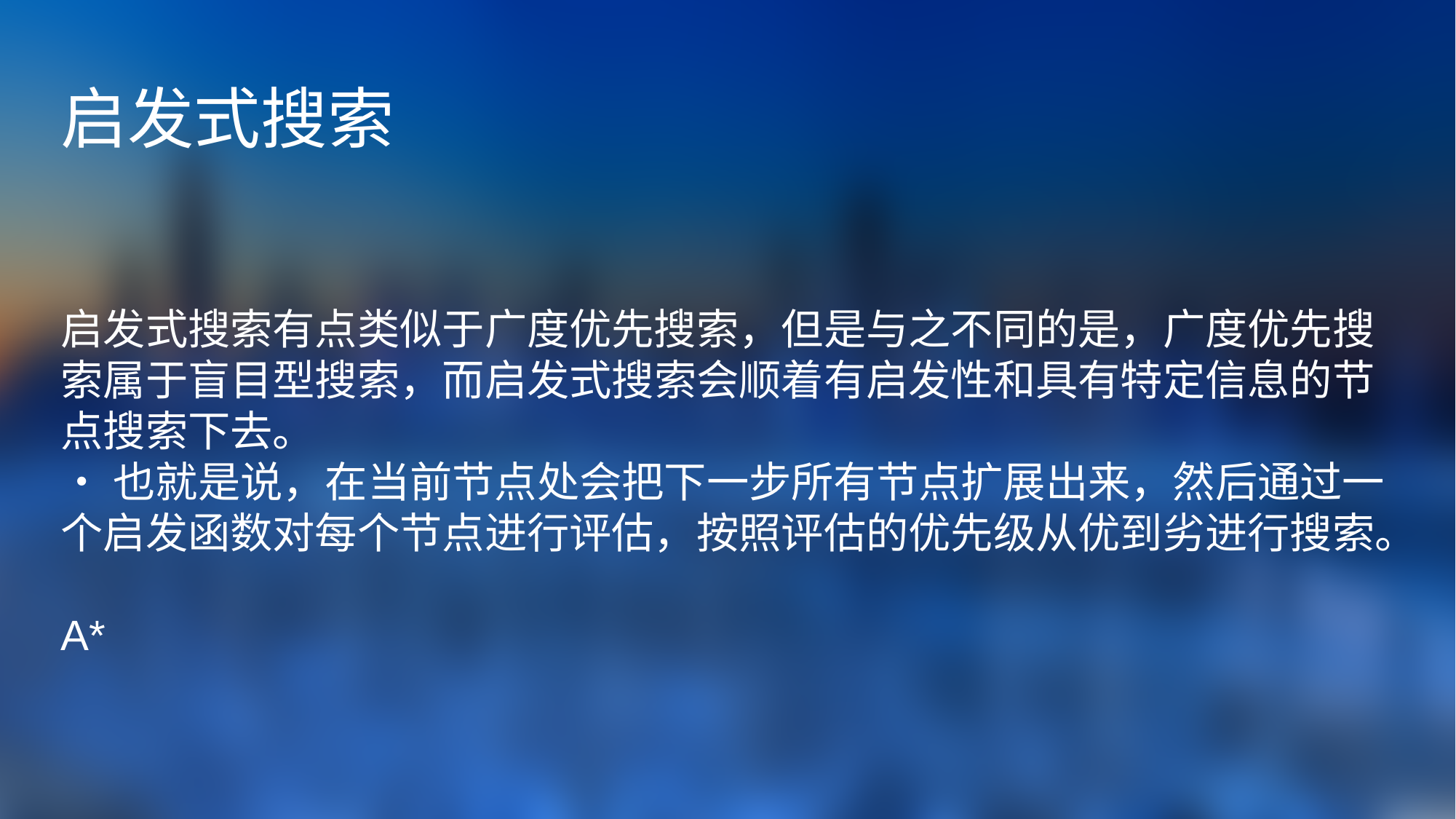

启发式搜索
启发式搜索有点类似于广度优先搜索，但是与之不同的是，广度优先搜索属于盲目型搜索，而启发式搜索会顺着有启发性和具有特定信息的节点搜索下去。
•也就是说，在当前节点处会把下一步所有节点扩展出来，然后通过一个启发函数对每个节点进行评估，按照评估的优先级从优到劣进行搜索。

A*